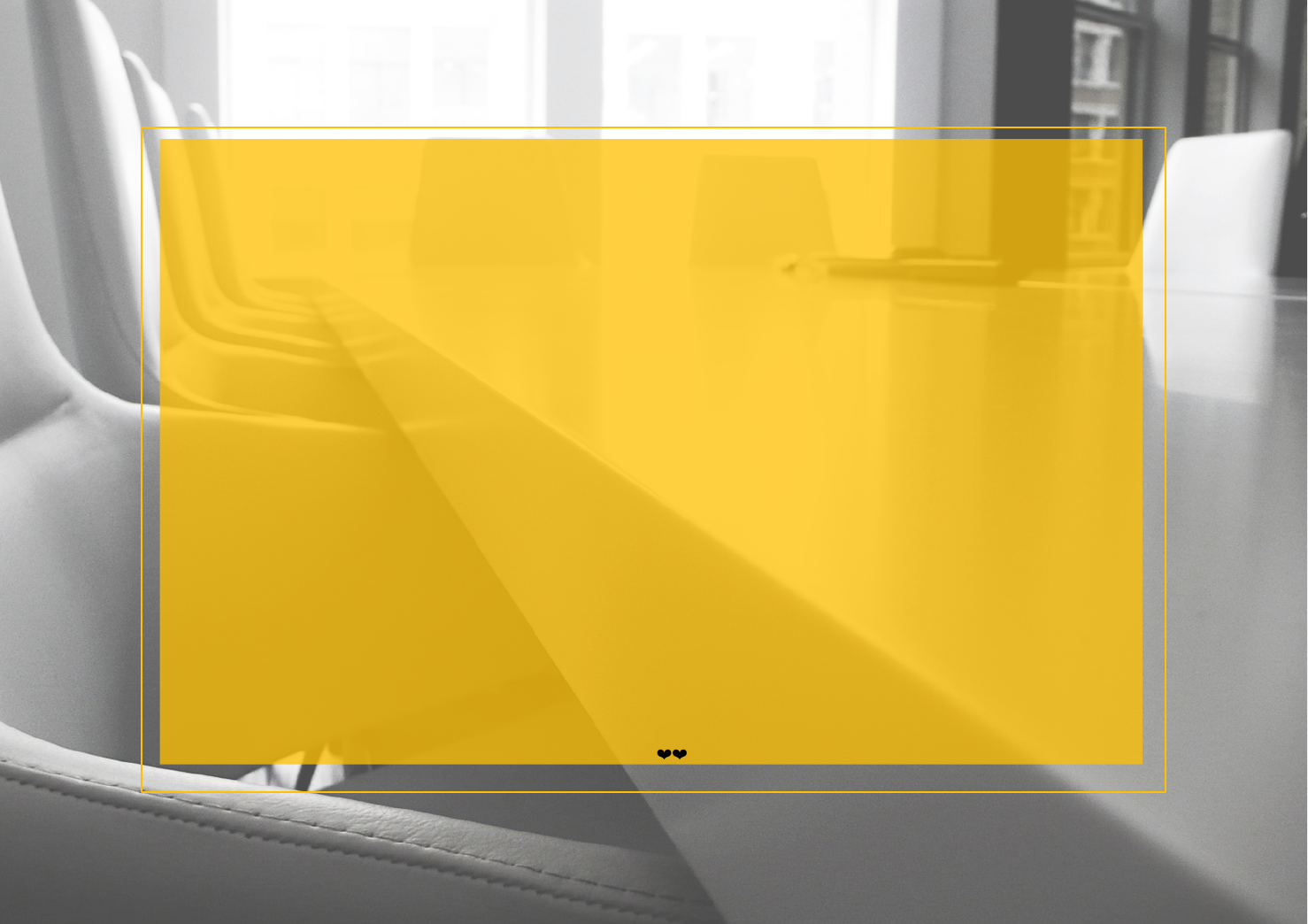

작전명 방구함

3조
조장 박만우♥
조원 이기호, 오유겸, 양승환, 남상규 ❤❤